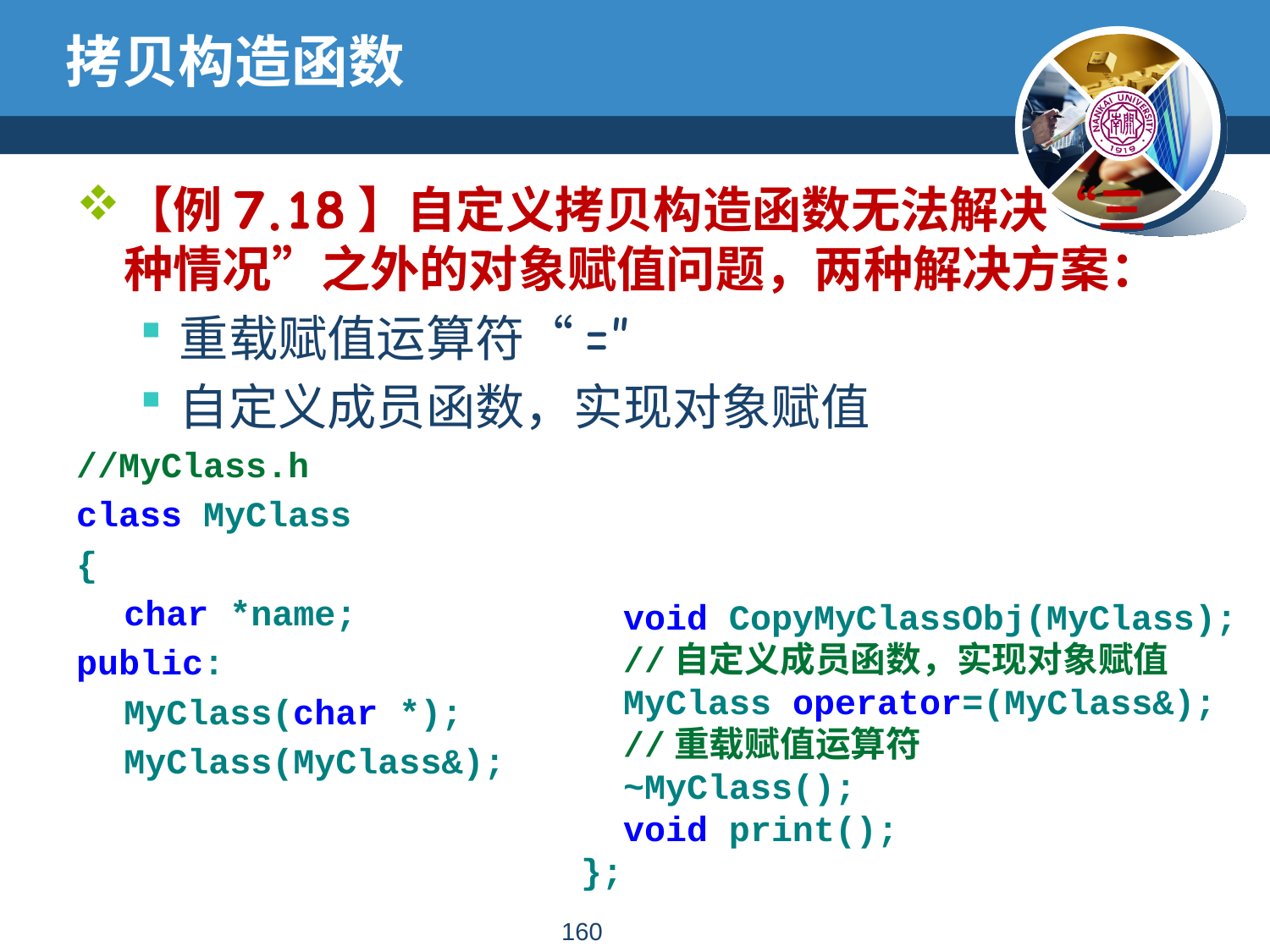

# 拷贝构造函数
【例7.18】自定义拷贝构造函数无法解决“三种情况”之外的对象赋值问题，两种解决方案：
重载赋值运算符“=”
自定义成员函数，实现对象赋值
//MyClass.h
class MyClass
{
	char *name;
public:
	MyClass(char *);
	MyClass(MyClass&);

  void CopyMyClassObj(MyClass);
  //自定义成员函数，实现对象赋值
  MyClass operator=(MyClass&);
  //重载赋值运算符
  ~MyClass();
  void print();
};

160